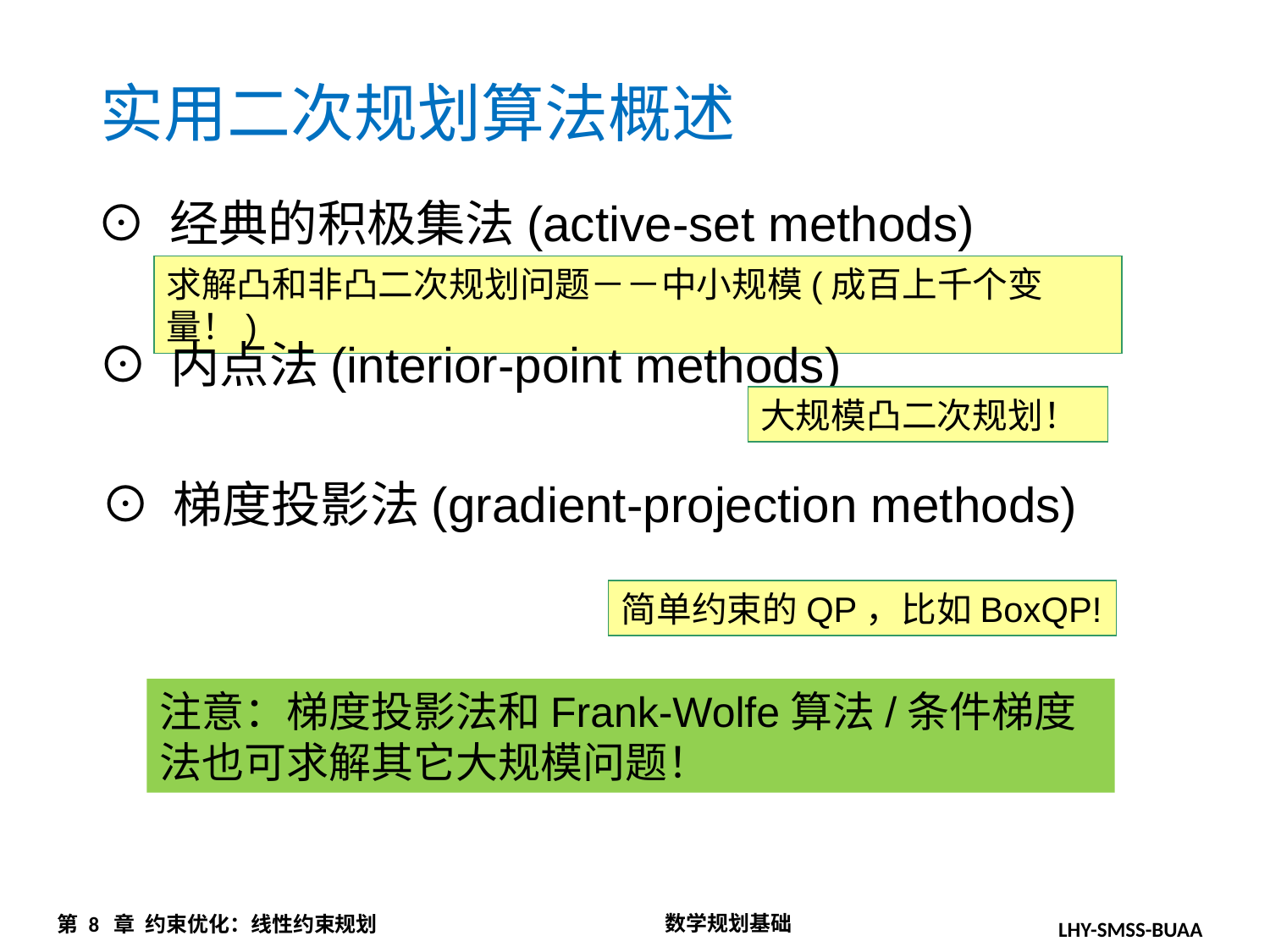

实用二次规划算法概述
⊙ 经典的积极集法(active-set methods)
求解凸和非凸二次规划问题－－中小规模(成百上千个变量！)
⊙ 内点法(interior-point methods)
大规模凸二次规划！
⊙ 梯度投影法(gradient-projection methods)
简单约束的QP，比如BoxQP!
注意：梯度投影法和Frank-Wolfe算法/条件梯度法也可求解其它大规模问题！